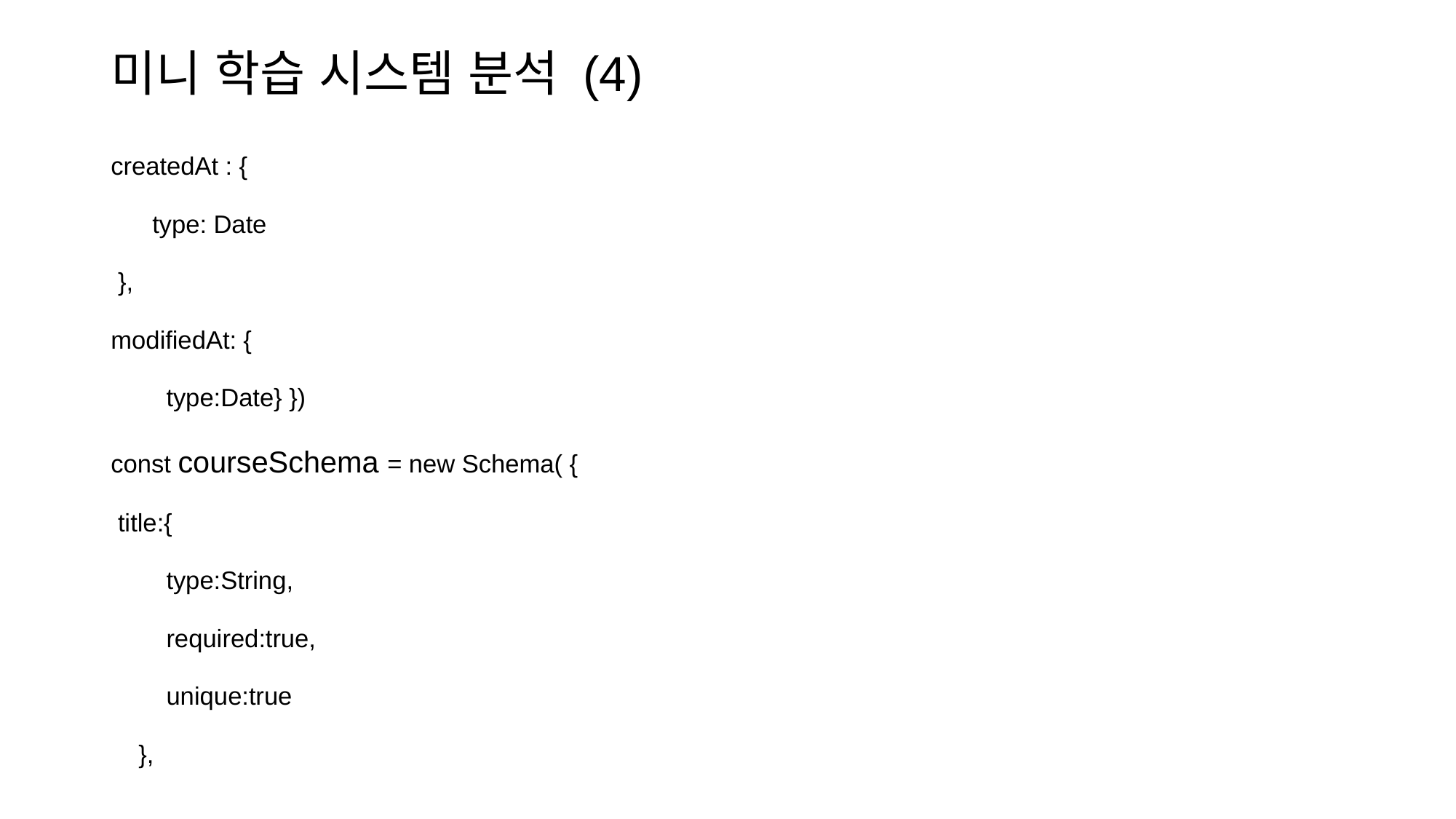

# 미니 학습 시스템 분석 (4)
createdAt : {
      type: Date
 },
modifiedAt: {
        type:Date} })
const courseSchema = new Schema( {
 title:{
        type:String,
        required:true,
        unique:true
    },